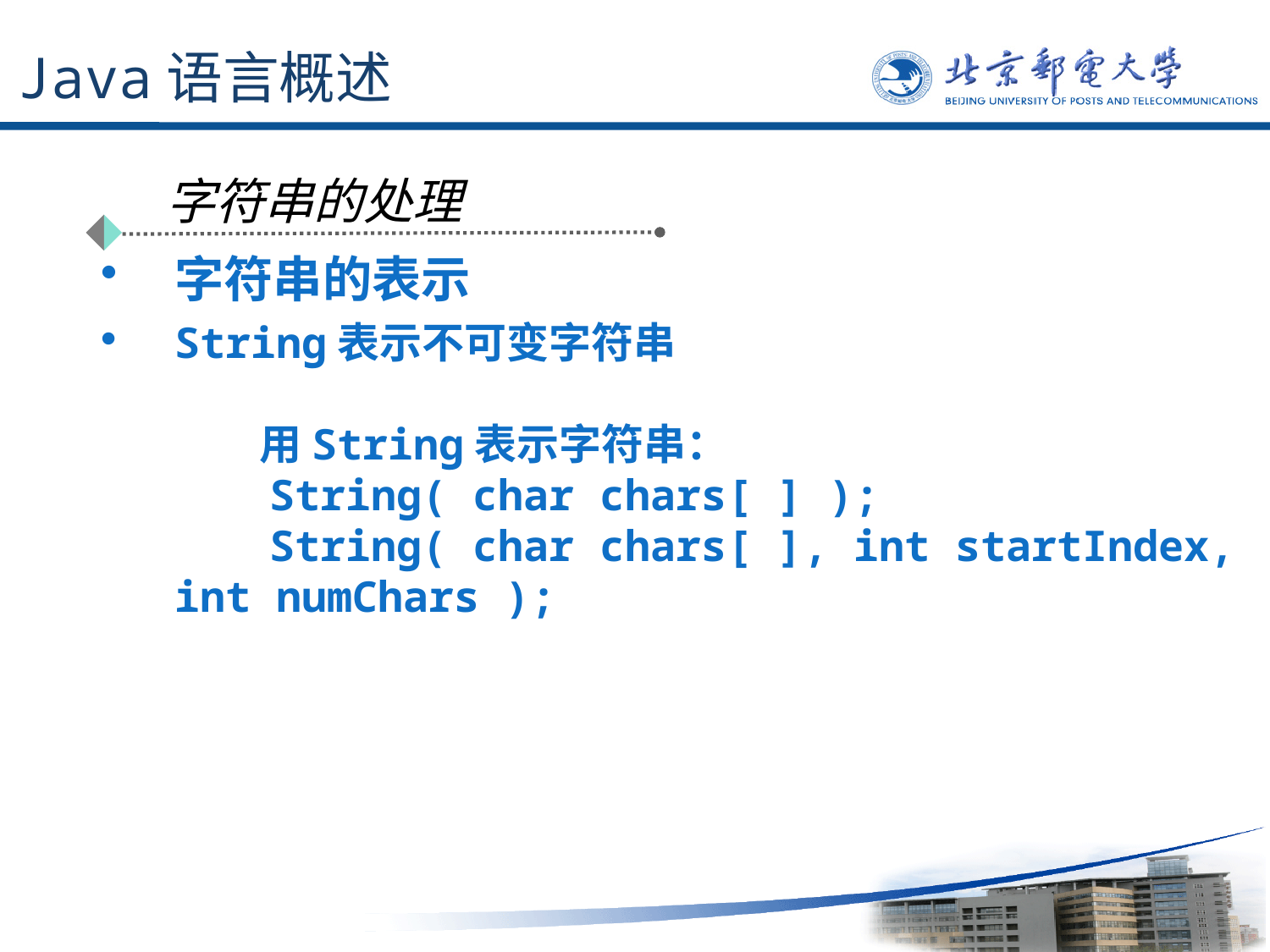

# Java语言概述

字符串的处理

字符串的表示
String表示不可变字符串
　　用String表示字符串：
　　String( char chars[ ] );
　　String( char chars[ ], int startIndex, int numChars );